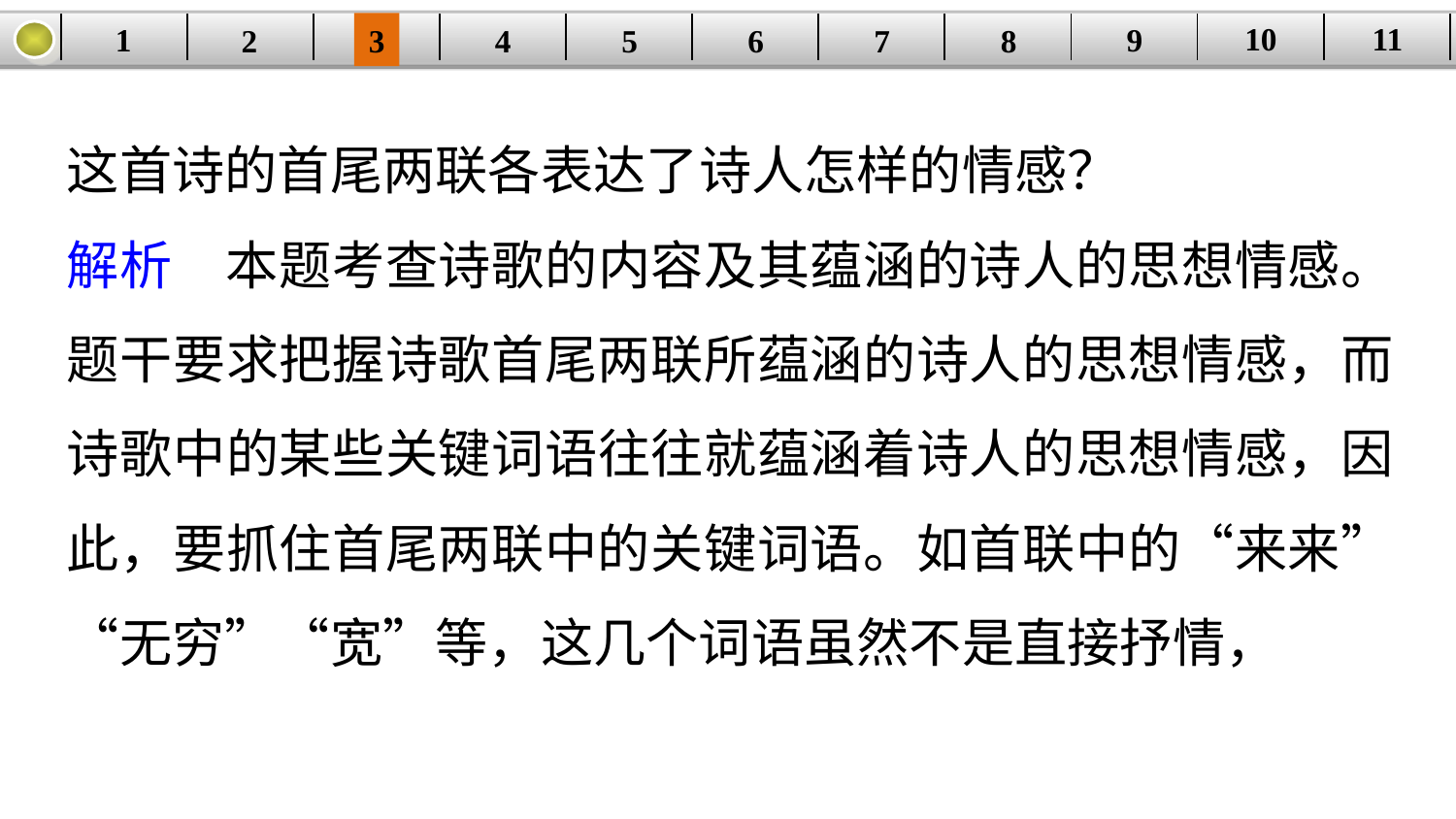

10

11
9
1
3
4
5
6
8
2
|  |  |  |  |  |  |  |  |  |  |  |
| --- | --- | --- | --- | --- | --- | --- | --- | --- | --- | --- |
7

这首诗的首尾两联各表达了诗人怎样的情感？
解析　本题考查诗歌的内容及其蕴涵的诗人的思想情感。题干要求把握诗歌首尾两联所蕴涵的诗人的思想情感，而诗歌中的某些关键词语往往就蕴涵着诗人的思想情感，因此，要抓住首尾两联中的关键词语。如首联中的“来来”“无穷”“宽”等，这几个词语虽然不是直接抒情，